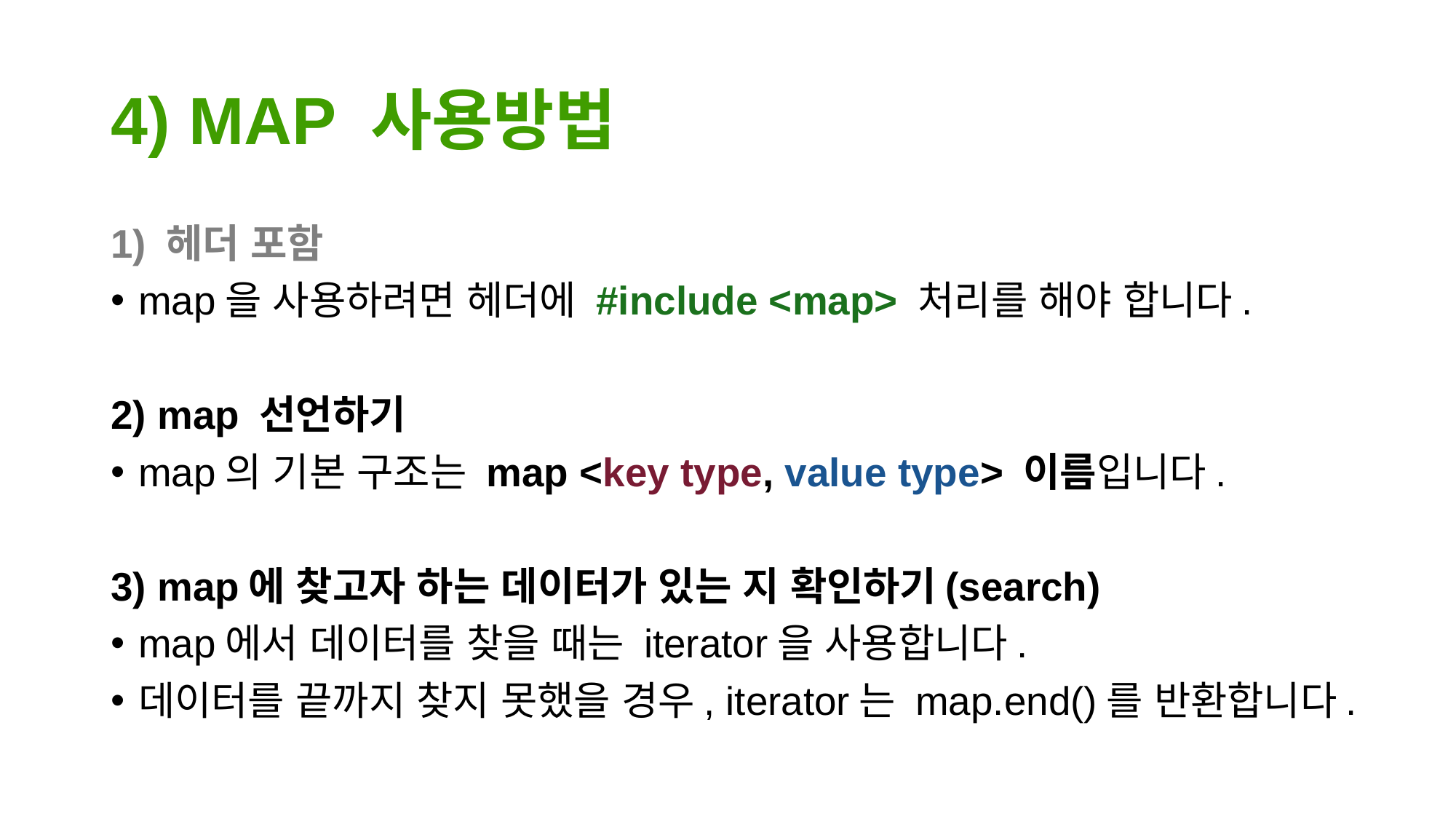

# 4) MAP 사용방법
1) 헤더 포함
map을 사용하려면 헤더에 #include <map> 처리를 해야 합니다.

2) map 선언하기
map의 기본 구조는 map <key type, value type> 이름입니다.

3) map에 찾고자 하는 데이터가 있는 지 확인하기(search)
map에서 데이터를 찾을 때는 iterator을 사용합니다.
데이터를 끝까지 찾지 못했을 경우, iterator는 map.end()를 반환합니다.